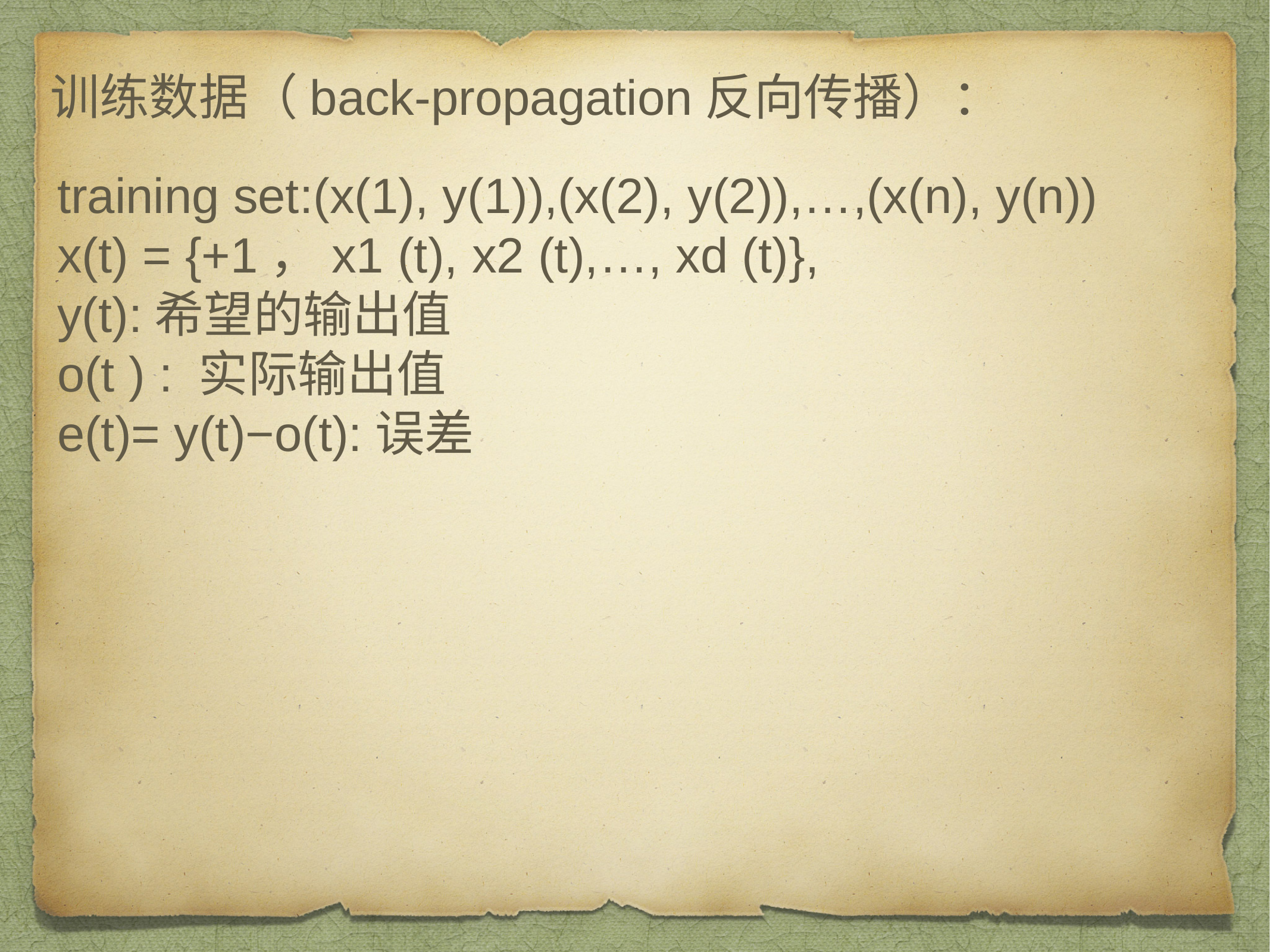

训练数据（back-propagation反向传播）：
training set:(x(1), y(1)),(x(2), y(2)),…,(x(n), y(n))
x(t) = {+1，x1 (t), x2 (t),…, xd (t)},
y(t):希望的输出值
o(t ) : 实际输出值
e(t)= y(t)−o(t):误差